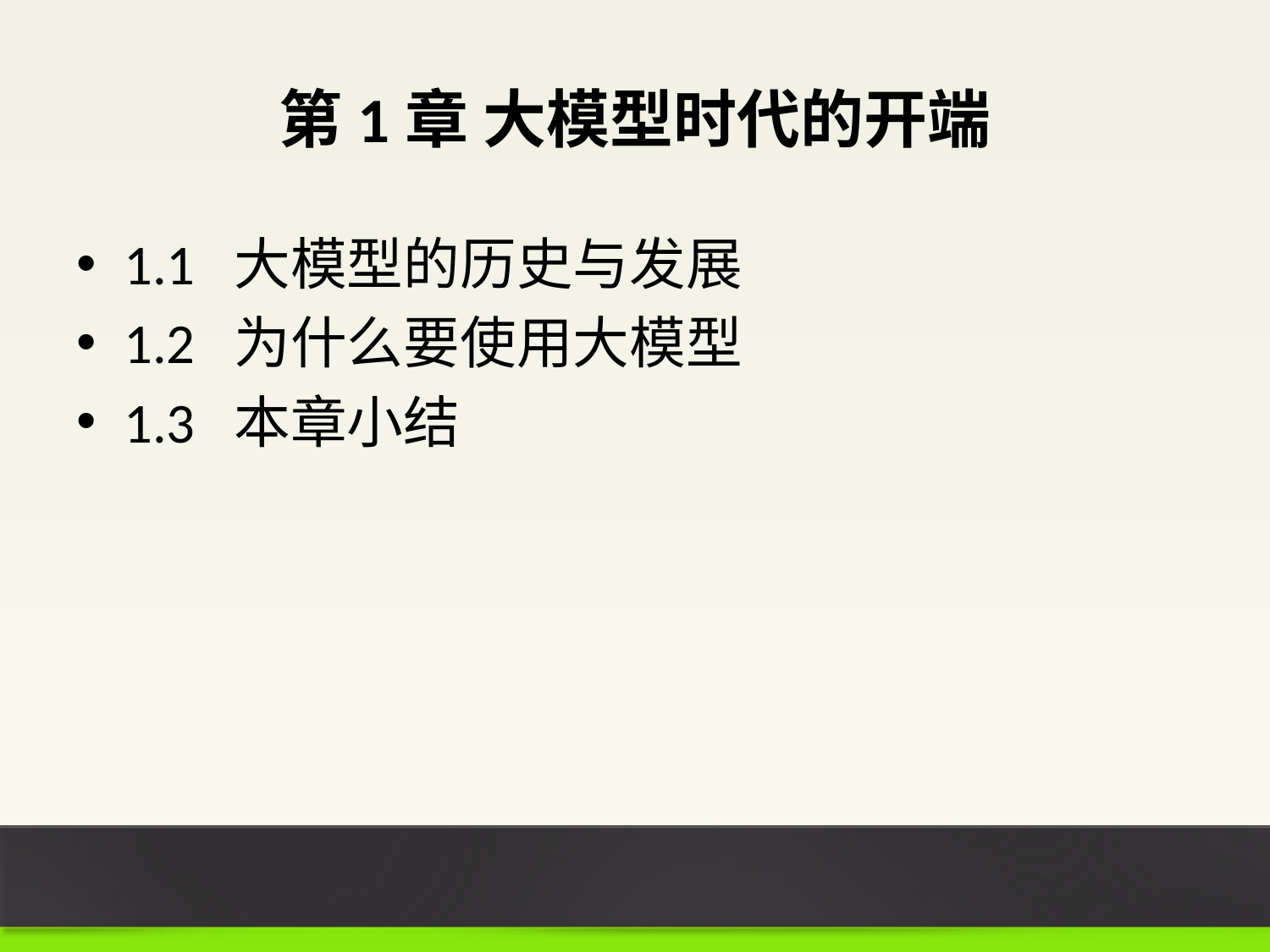

# 第1章 大模型时代的开端
1.1  大模型的历史与发展
1.2  为什么要使用大模型
1.3  本章小结